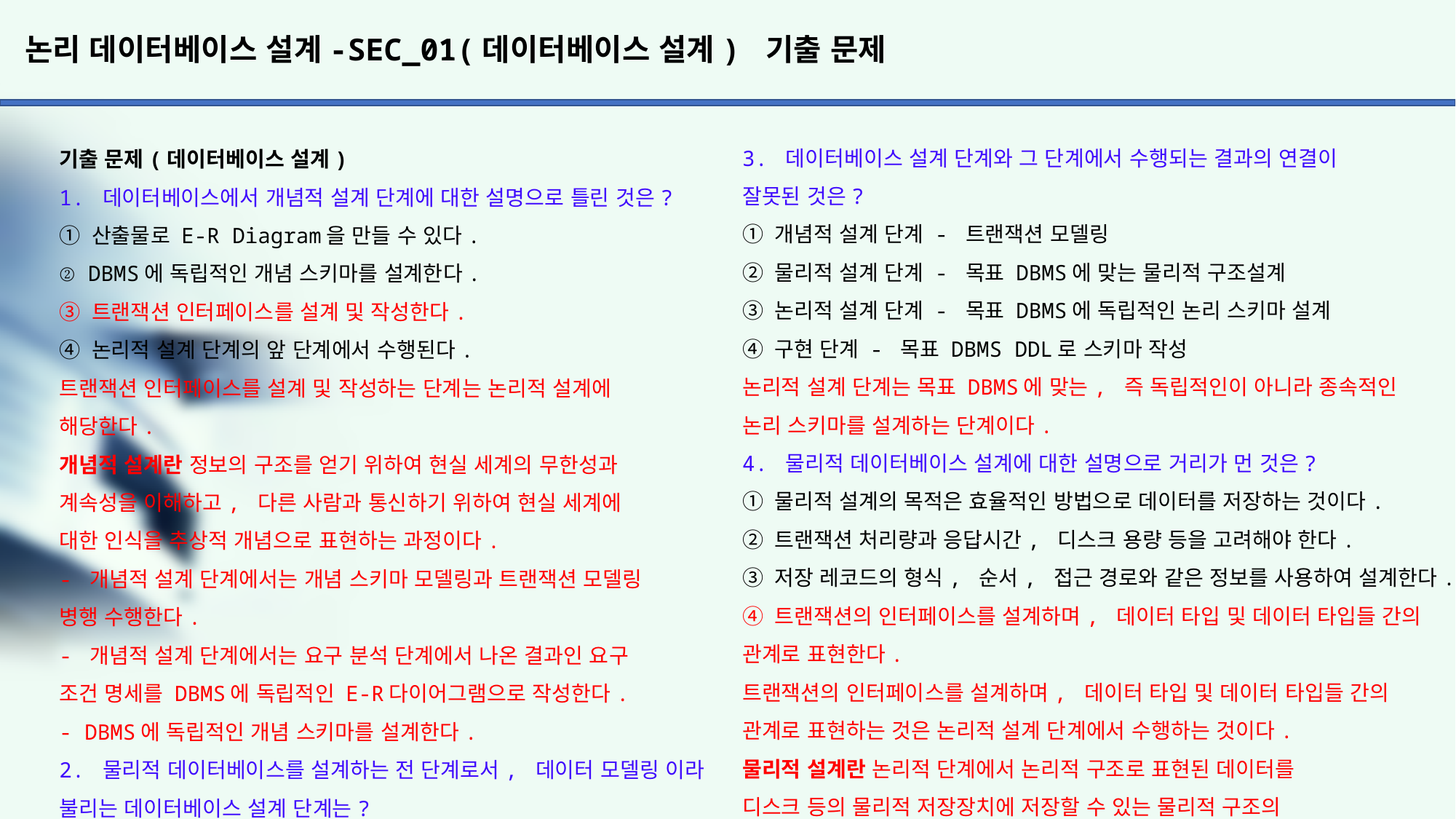

# 논리 데이터베이스 설계-SEC_01(데이터베이스 설계) 기출 문제
3. 데이터베이스 설계 단계와 그 단계에서 수행되는 결과의 연결이
잘못된 것은?
① 개념적 설계 단계 - 트랜잭션 모델링
② 물리적 설계 단계 - 목표 DBMS에 맞는 물리적 구조설계
③ 논리적 설계 단계 - 목표 DBMS에 독립적인 논리 스키마 설계
④ 구현 단계 - 목표 DBMS DDL로 스키마 작성
논리적 설계 단계는 목표 DBMS에 맞는, 즉 독립적인이 아니라 종속적인
논리 스키마를 설계하는 단계이다.
4. 물리적 데이터베이스 설계에 대한 설명으로 거리가 먼 것은?
① 물리적 설계의 목적은 효율적인 방법으로 데이터를 저장하는 것이다.
② 트랜잭션 처리량과 응답시간, 디스크 용량 등을 고려해야 한다.
③ 저장 레코드의 형식, 순서, 접근 경로와 같은 정보를 사용하여 설계한다.
④ 트랜잭션의 인터페이스를 설계하며, 데이터 타입 및 데이터 타입들 간의 관계로 표현한다.
트랜잭션의 인터페이스를 설계하며, 데이터 타입 및 데이터 타입들 간의 관계로 표현하는 것은 논리적 설계 단계에서 수행하는 것이다.
물리적 설계란 논리적 단계에서 논리적 구조로 표현된 데이터를
디스크 등의 물리적 저장장치에 저장할 수 있는 물리적 구조의
데이터로 변환하는 과정이다.
- 물리적 설계 단계에서는 다양한 데이터베이스 응용에 대해 처리 성능
을 얻기 위해 데이터베이스 파일의 저장 구조 및 액세스 경로를 결정
한다.
- 저장 레코드의 양식, 순서, 접근 경로, 조회가 집중되는 레코드와
같은 정보를 사용하여 데이터가 컴퓨터에 저장되는 방법을 묘사한다.
- 물리적 설계 시 고려사항 : 트랜잭션 처리량, 응답 시간, 디스크
용량, 저장 공간의 효율화 등

기출 문제(데이터베이스 설계)
1. 데이터베이스에서 개념적 설계 단계에 대한 설명으로 틀린 것은?
① 산출물로 E-R Diagram을 만들 수 있다.
② DBMS에 독립적인 개념 스키마를 설계한다.
③ 트랜잭션 인터페이스를 설계 및 작성한다.
④ 논리적 설계 단계의 앞 단계에서 수행된다.
트랜잭션 인터페이스를 설계 및 작성하는 단계는 논리적 설계에
해당한다.
개념적 설계란 정보의 구조를 얻기 위하여 현실 세계의 무한성과
계속성을 이해하고, 다른 사람과 통신하기 위하여 현실 세계에
대한 인식을 추상적 개념으로 표현하는 과정이다.
- 개념적 설계 단계에서는 개념 스키마 모델링과 트랜잭션 모델링
병행 수행한다.
- 개념적 설계 단계에서는 요구 분석 단계에서 나온 결과인 요구
조건 명세를 DBMS에 독립적인 E-R다이어그램으로 작성한다.
- DBMS에 독립적인 개념 스키마를 설계한다.
2. 물리적 데이터베이스를 설계하는 전 단계로서, 데이터 모델링 이라 불리는 데이터베이스 설계 단계는?
① 개념적 데이터베이스 설계
② 논리적 데이터베이스 설계
③ 정보 모델링
④ 데이터베이스 구현
데이터베이스 설계 순서는 ‘요구조건 명세 -> 개념적 설계 ->
논리적 설계 -> 물리적 설계 -> 구현’이다.